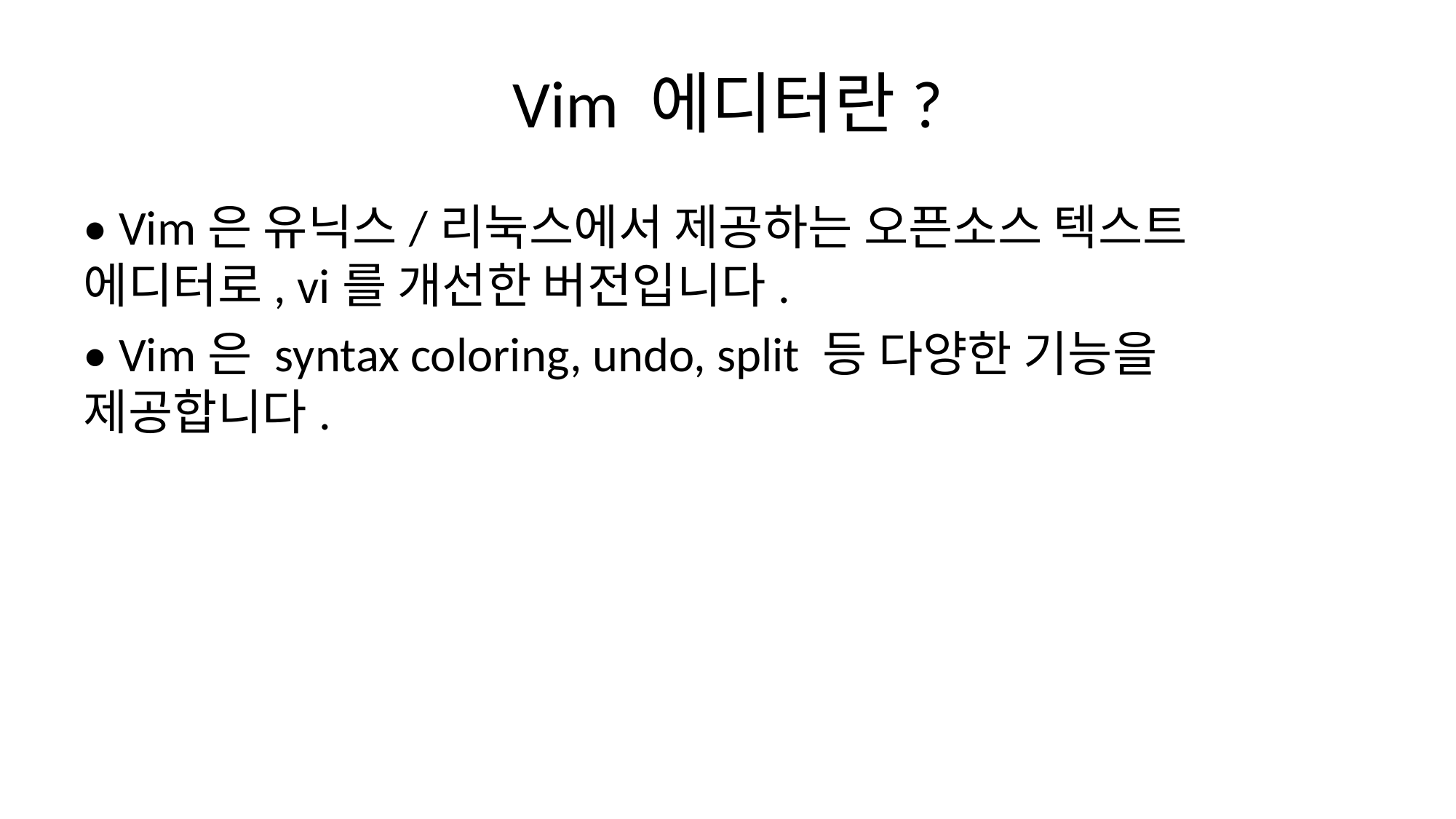

# Vim 에디터란?
• Vim은 유닉스/리눅스에서 제공하는 오픈소스 텍스트 에디터로, vi를 개선한 버전입니다.
• Vim은 syntax coloring, undo, split 등 다양한 기능을 제공합니다.